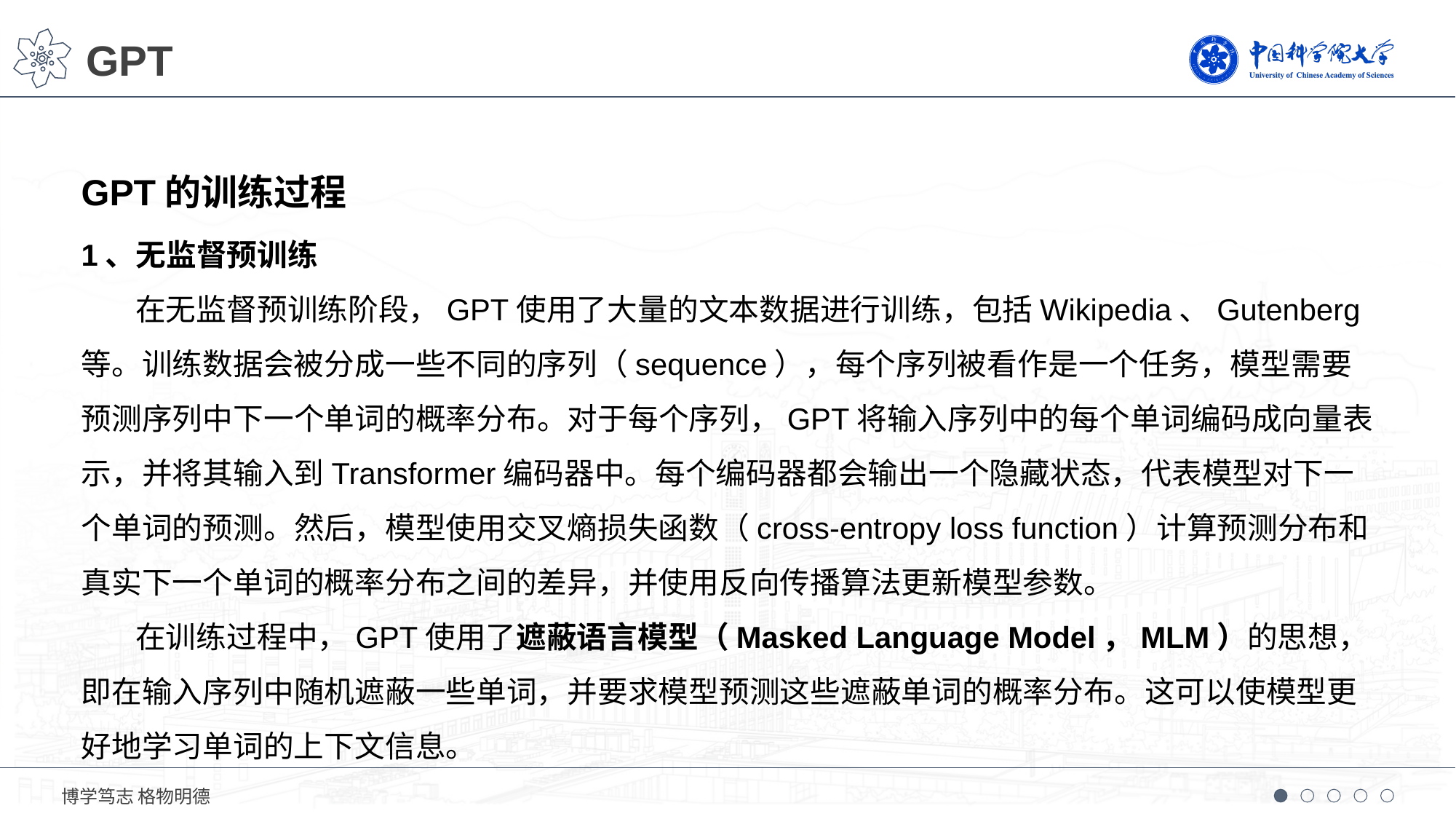

GPT
GPT的训练过程
1、无监督预训练
       在无监督预训练阶段，GPT使用了大量的文本数据进行训练，包括Wikipedia、Gutenberg等。训练数据会被分成一些不同的序列（sequence），每个序列被看作是一个任务，模型需要预测序列中下一个单词的概率分布。对于每个序列，GPT将输入序列中的每个单词编码成向量表示，并将其输入到Transformer编码器中。每个编码器都会输出一个隐藏状态，代表模型对下一个单词的预测。然后，模型使用交叉熵损失函数（cross-entropy loss function）计算预测分布和真实下一个单词的概率分布之间的差异，并使用反向传播算法更新模型参数。
       在训练过程中，GPT使用了遮蔽语言模型（Masked Language Model，MLM）的思想，即在输入序列中随机遮蔽一些单词，并要求模型预测这些遮蔽单词的概率分布。这可以使模型更好地学习单词的上下文信息。